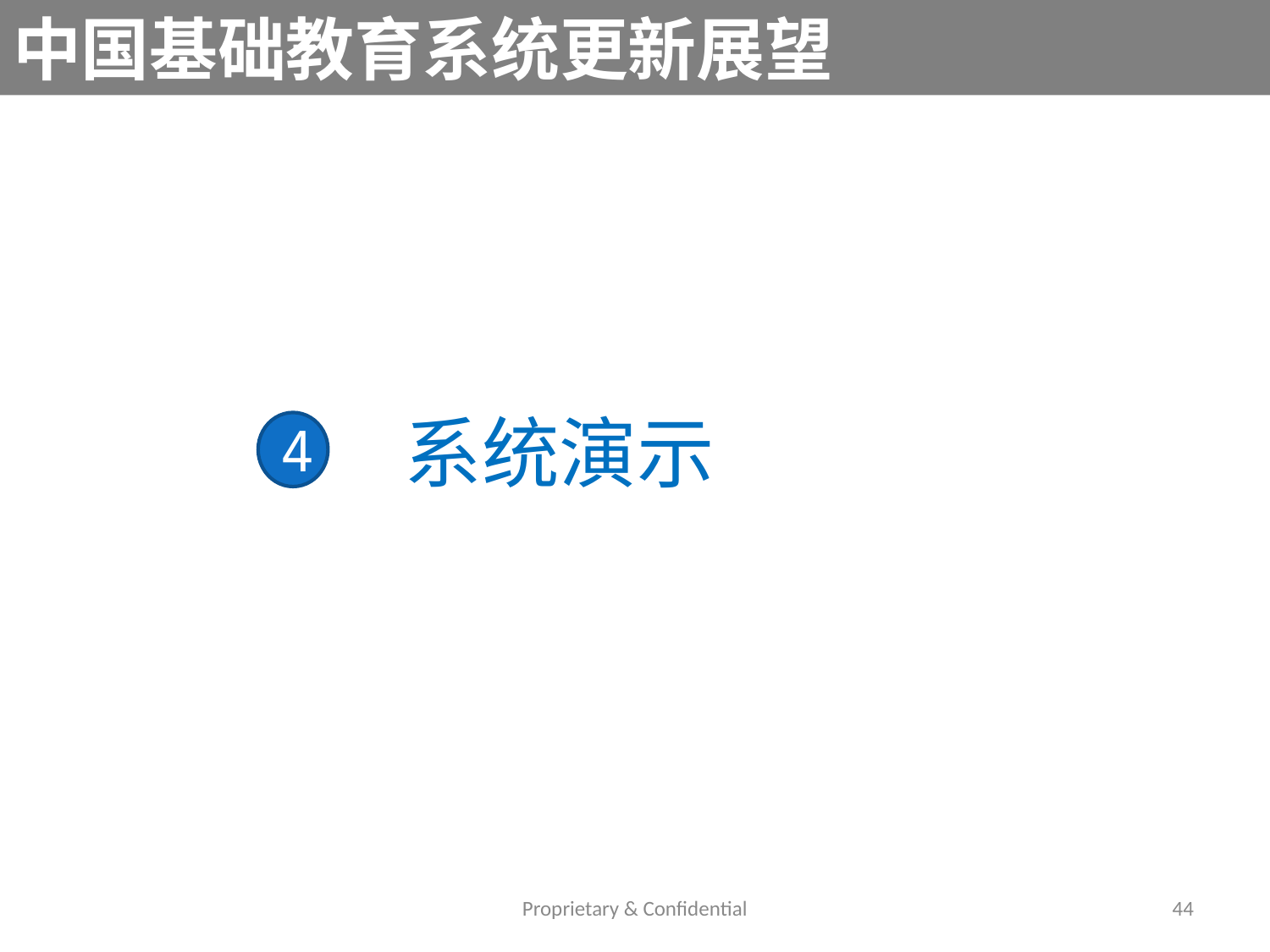

中国基础教育系统更新展望
# 系统演示
4
Proprietary & Confidential
44